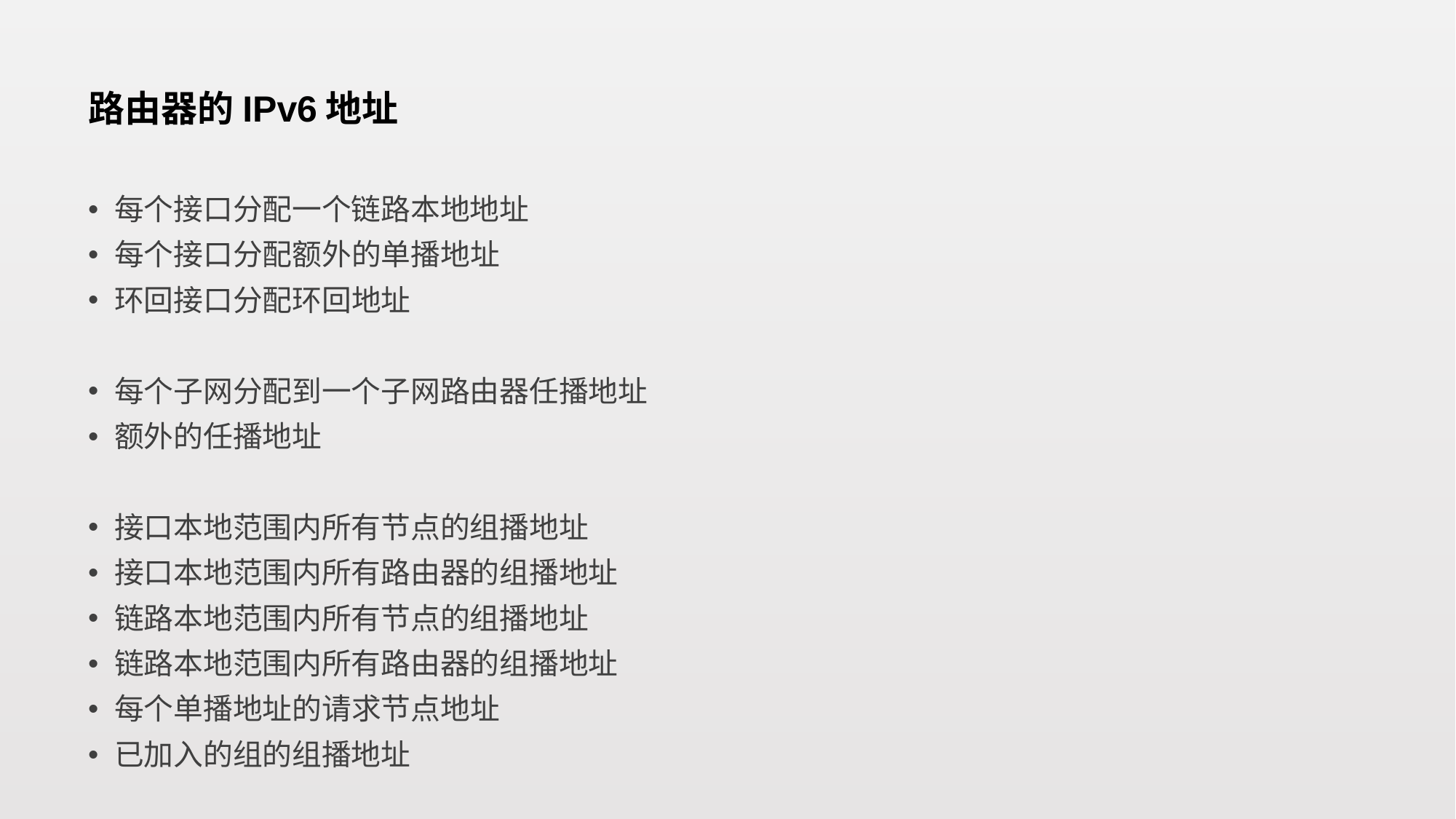

# 路由器的IPv6地址
每个接口分配一个链路本地地址
每个接口分配额外的单播地址
环回接口分配环回地址

每个子网分配到一个子网路由器任播地址
额外的任播地址

接口本地范围内所有节点的组播地址
接口本地范围内所有路由器的组播地址
链路本地范围内所有节点的组播地址
链路本地范围内所有路由器的组播地址
每个单播地址的请求节点地址
已加入的组的组播地址